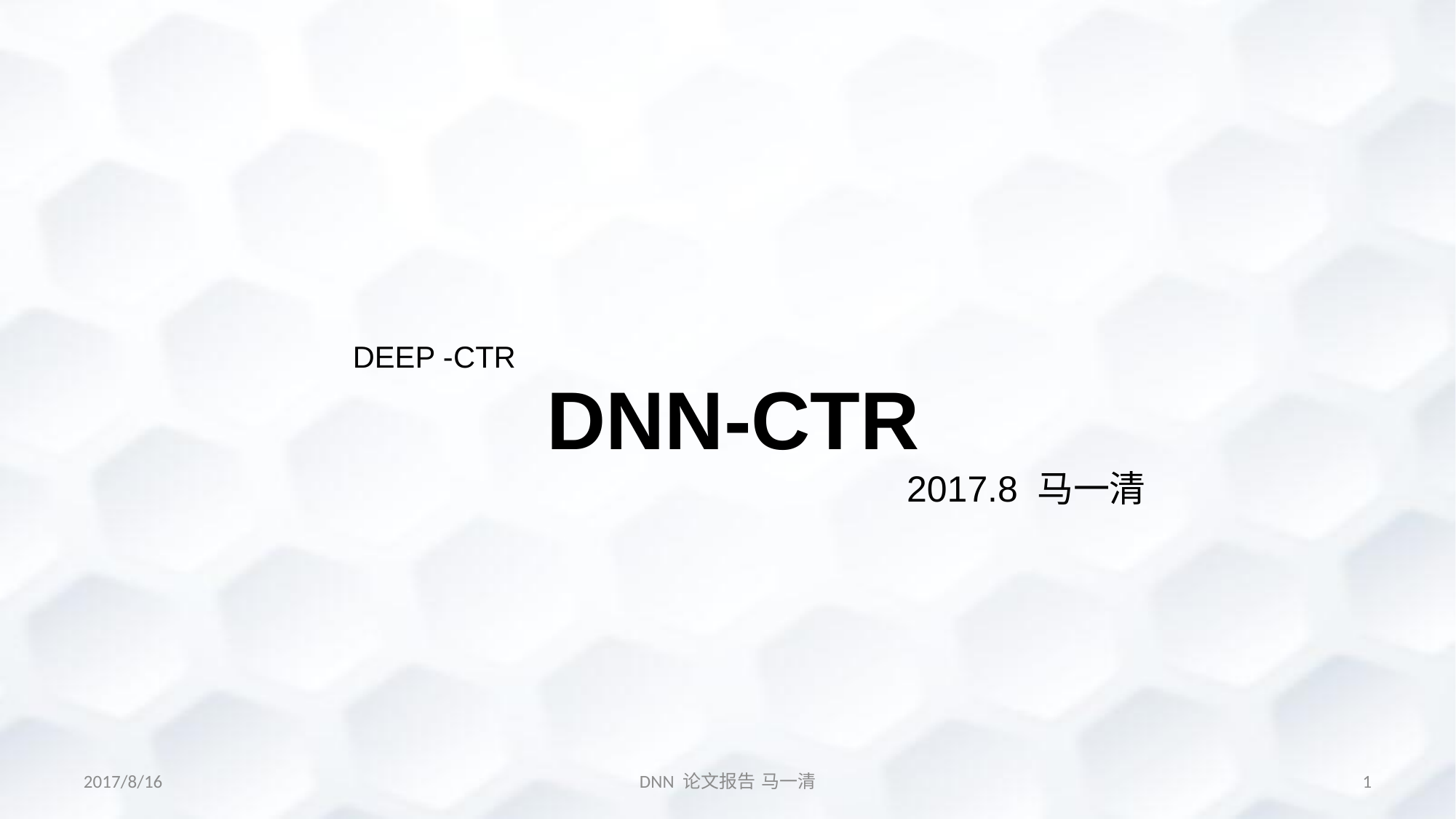

DNN-CTR
2017.8 马一清
DEEP -CTR
2017/8/16
DNN 论文报告 马一清
1